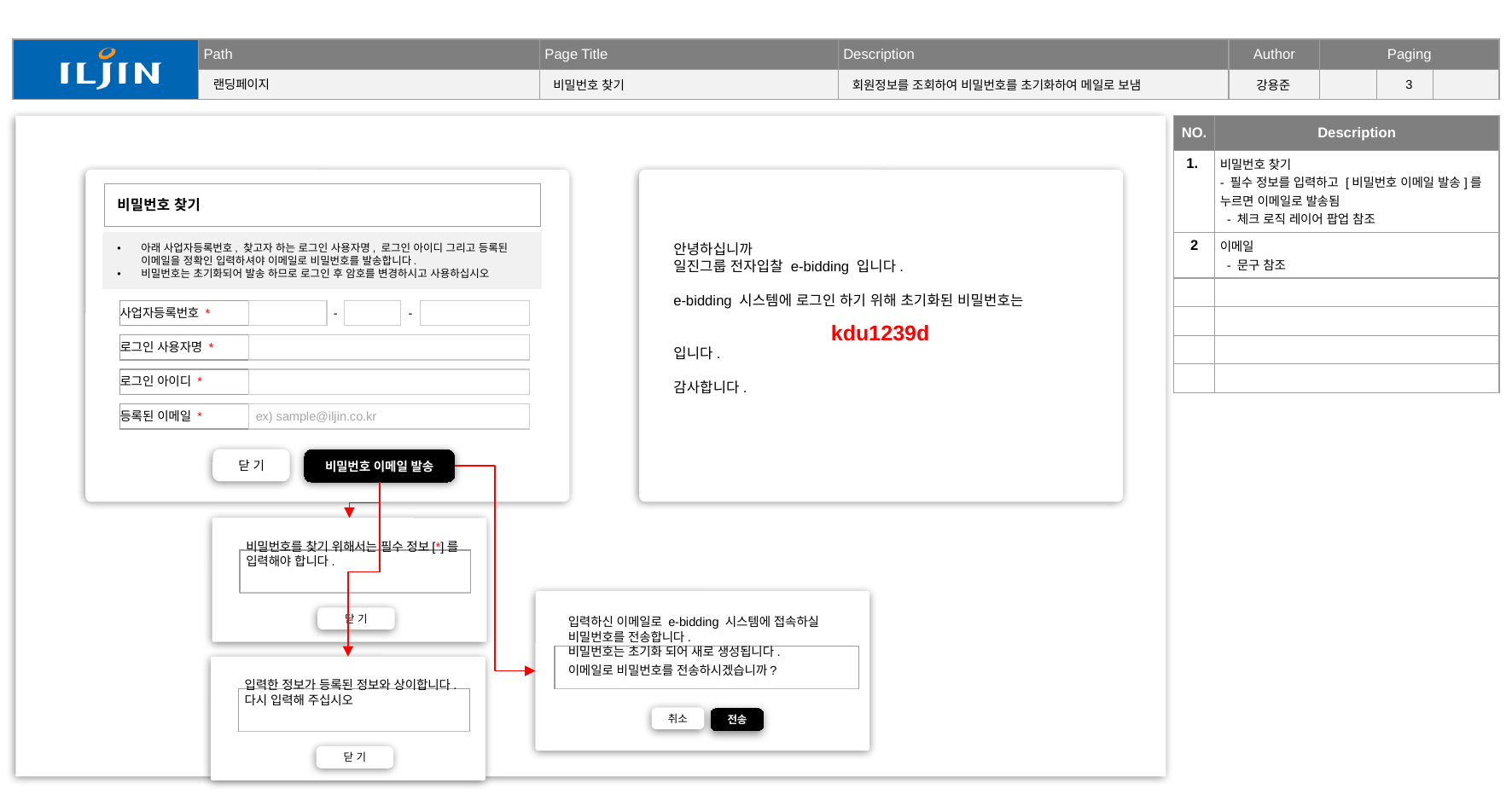

랜딩페이지
3
비밀번호 찾기
회원정보를 조회하여 비밀번호를 초기화하여 메일로 보냄
강용준

| NO. | Description |
| --- | --- |
| 1. | 비밀번호 찾기 - 필수 정보를 입력하고 [비밀번호 이메일 발송]를 누르면 이메일로 발송됨 - 체크 로직 레이어 팝업 참조 |
| 2 | 이메일 - 문구 참조 |
|  |  |
|  |  |
|  |  |
|  |  |

| 비밀번호 찾기 |
| --- |

안녕하십니까
일진그룹 전자입찰 e-bidding 입니다.

e-bidding 시스템에 로그인 하기 위해 초기화된 비밀번호는
kdu1239d
입니다.

감사합니다.
아래 사업자등록번호, 찾고자 하는 로그인 사용자명, 로그인 아이디 그리고 등록된 이메일을 정확인 입력하셔야 이메일로 비밀번호를 발송합니다.
비밀번호는 초기화되어 발송 하므로 로그인 후 암호를 변경하시고 사용하십시오
| 사업자등록번호 \* |  | - |  | - |  |
| --- | --- | --- | --- | --- | --- |
| 로그인 사용자명 \* |  |
| --- | --- |
| 로그인 아이디 \* |  |
| --- | --- |
| 등록된 이메일 \* | ex) sample@iljin.co.kr |
| --- | --- |
닫 기
비밀번호 이메일 발송

비밀번호를 찾기 위해서는 필수 정보[*]를 입력해야 합니다.
|  |
| --- |

닫 기
입력하신 이메일로 e-bidding 시스템에 접속하실 비밀번호를 전송합니다.
비밀번호는 초기화 되어 새로 생성됩니다.
이메일로 비밀번호를 전송하시겠습니까?
|  |
| --- |

입력한 정보가 등록된 정보와 상이합니다.
다시 입력해 주십시오
|  |
| --- |
취소
전송
닫 기